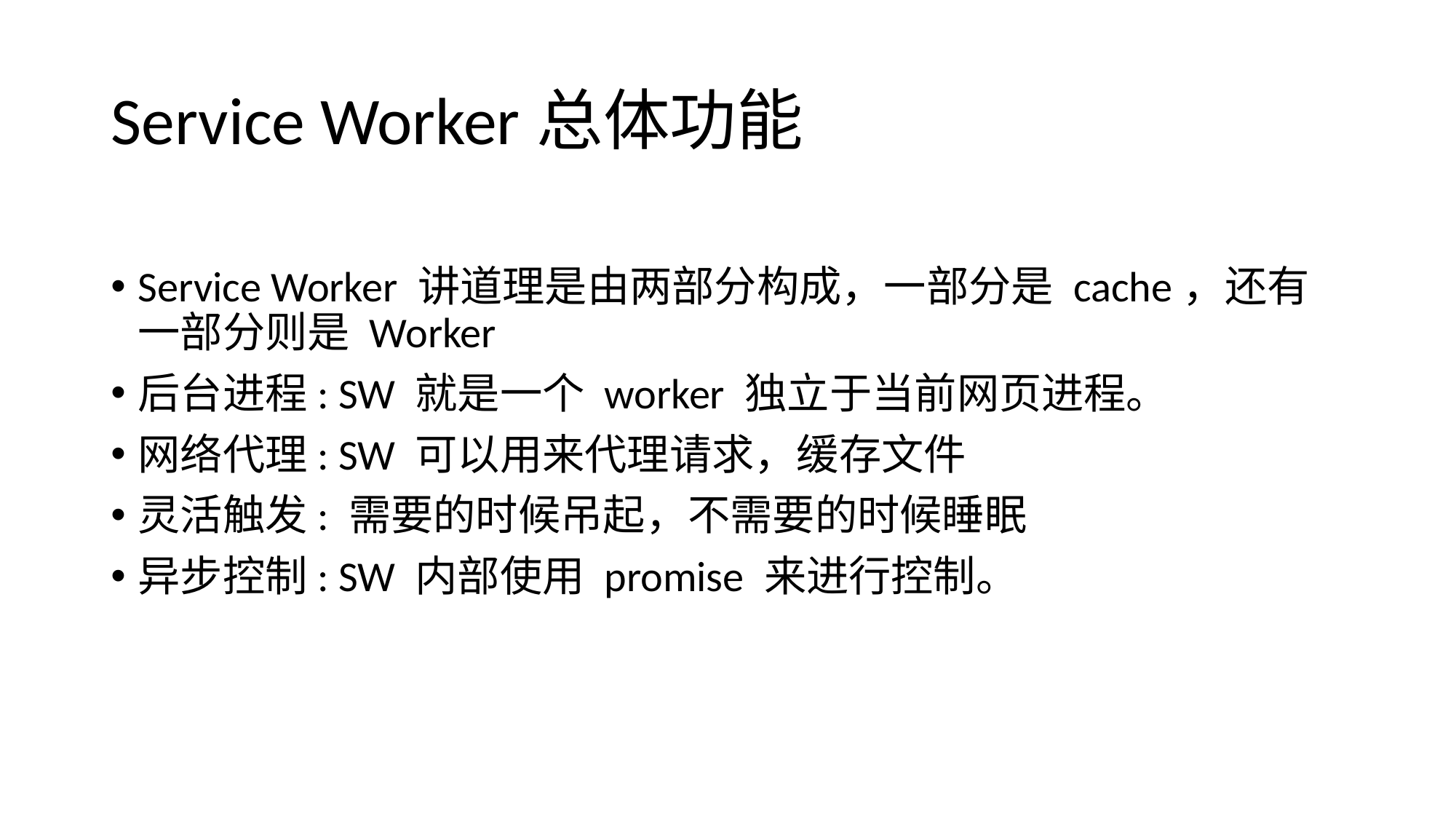

# Service Worker总体功能
Service Worker 讲道理是由两部分构成，一部分是 cache，还有一部分则是 Worker
后台进程: SW 就是一个 worker 独立于当前网页进程。
网络代理: SW 可以用来代理请求，缓存文件
灵活触发: 需要的时候吊起，不需要的时候睡眠
异步控制: SW 内部使用 promise 来进行控制。